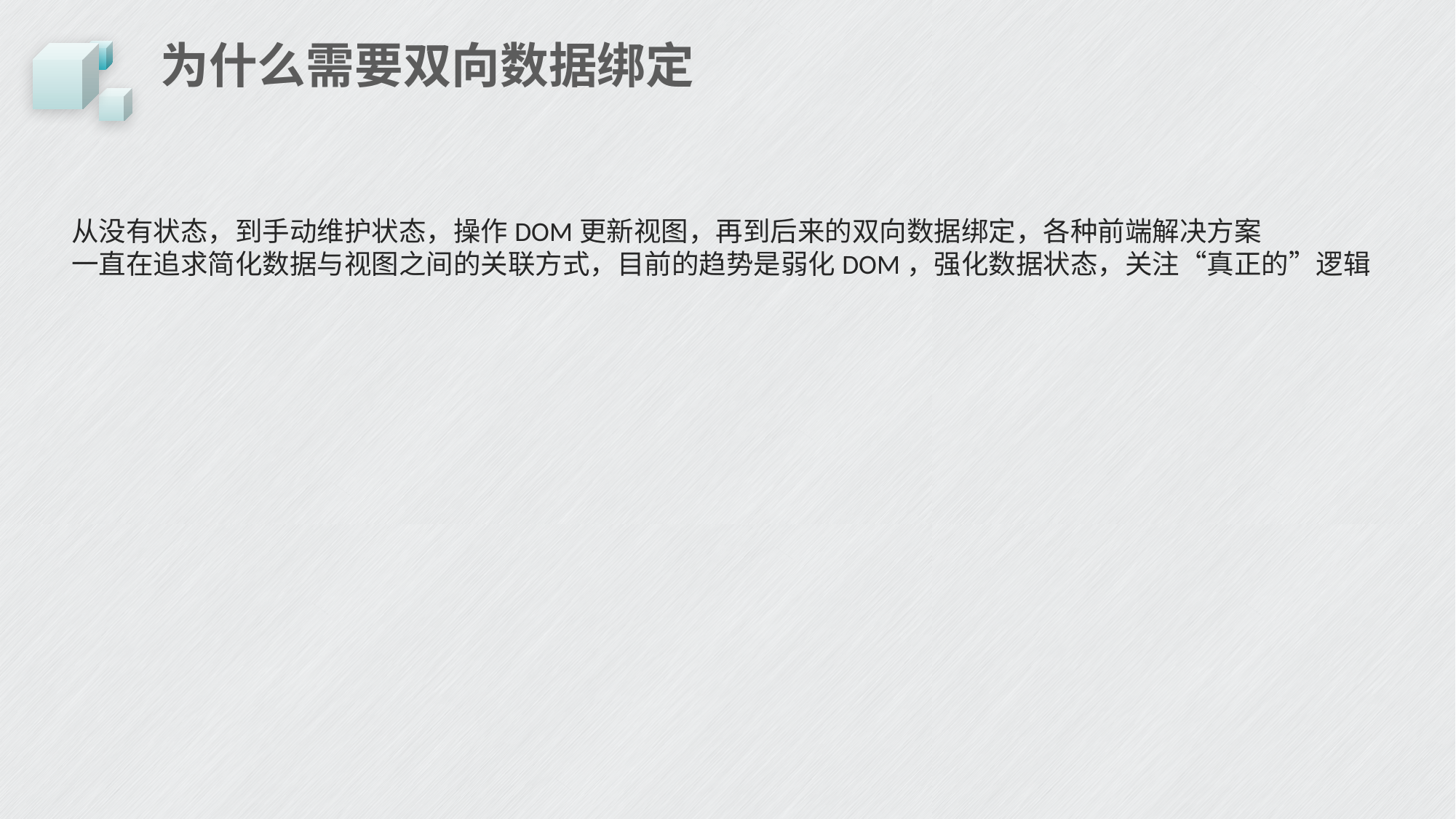

# 为什么需要双向数据绑定
从没有状态，到手动维护状态，操作DOM更新视图，再到后来的双向数据绑定，各种前端解决方案
一直在追求简化数据与视图之间的关联方式，目前的趋势是弱化DOM，强化数据状态，关注“真正的”逻辑